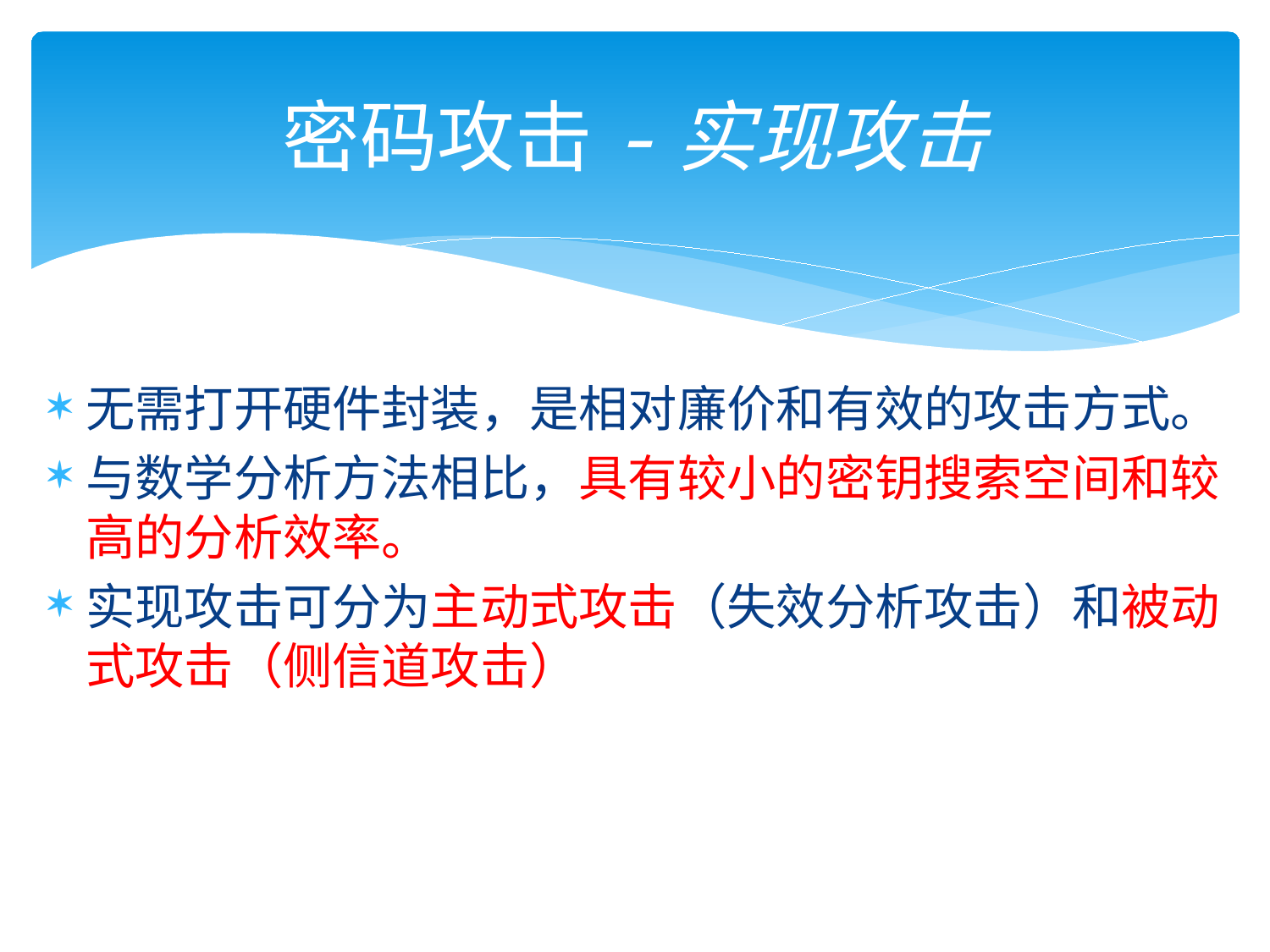

# 密码攻击-实现攻击
无需打开硬件封装，是相对廉价和有效的攻击方式。
与数学分析方法相比，具有较小的密钥搜索空间和较高的分析效率。
实现攻击可分为主动式攻击（失效分析攻击）和被动式攻击（侧信道攻击）